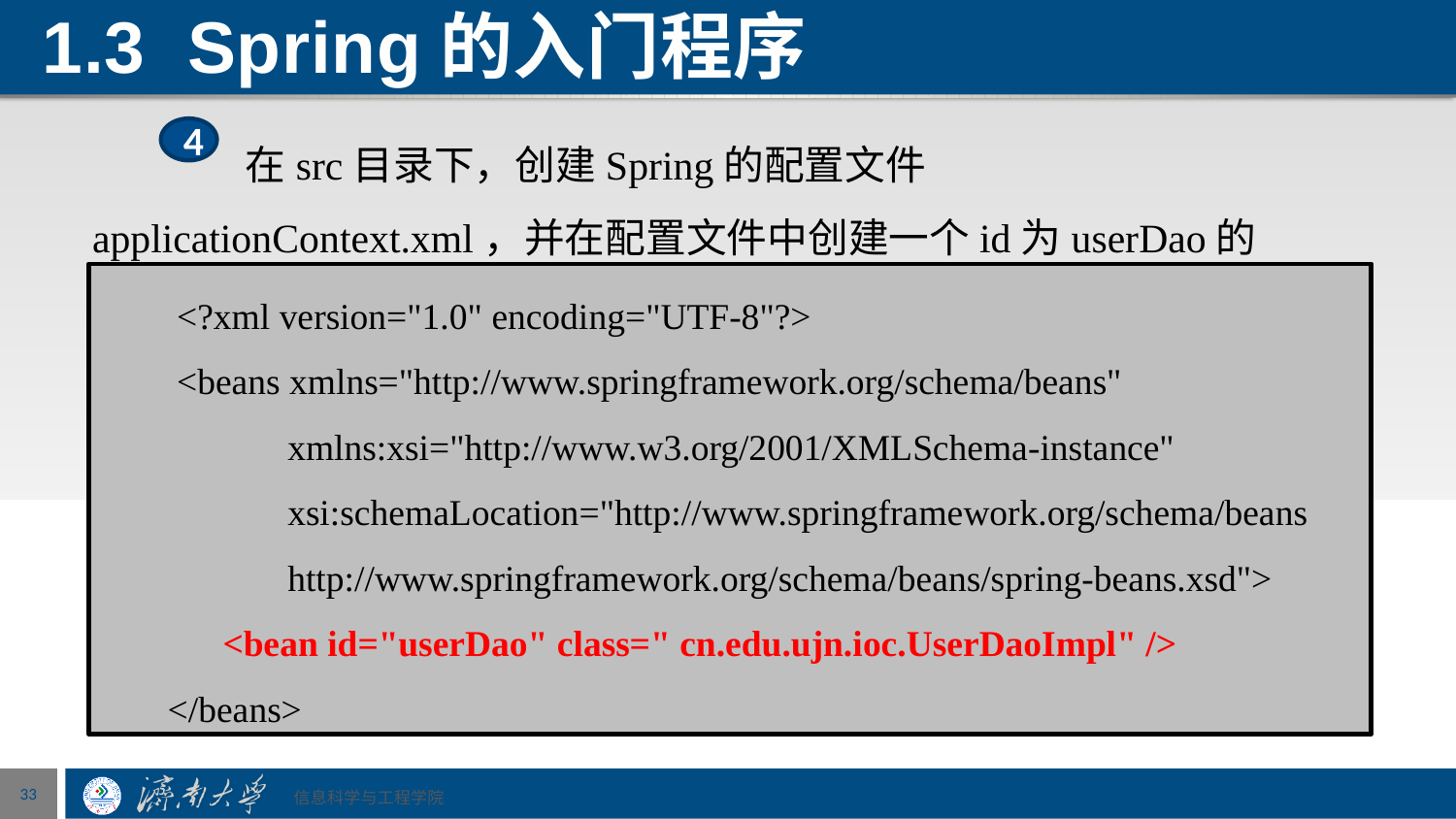

# 1.3  Spring的入门程序
                在src目录下，创建Spring的配置文件applicationContext.xml，并在配置文件中创建一个id为userDao的Bean。
4
        <?xml version="1.0" encoding="UTF-8"?>
        <beans xmlns="http://www.springframework.org/schema/beans"
                    xmlns:xsi="http://www.w3.org/2001/XMLSchema-instance"
                    xsi:schemaLocation="http://www.springframework.org/schema/beans
                    http://www.springframework.org/schema/beans/spring-beans.xsd">
             <bean id="userDao" class=" cn.edu.ujn.ioc.UserDaoImpl" />
       </beans>